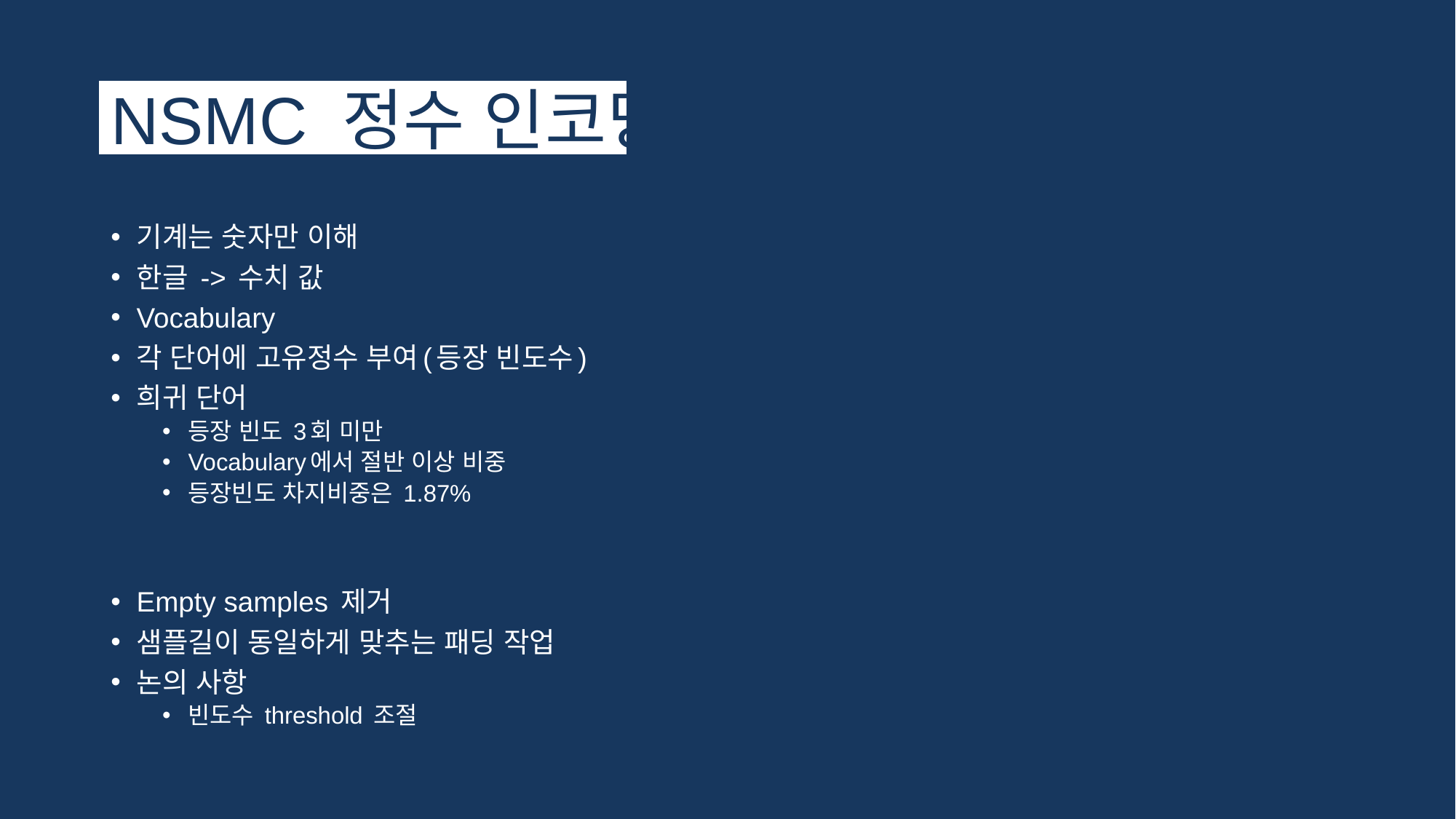

# NSMC 정수 인코딩

기계는 숫자만 이해
한글 -> 수치 값
Vocabulary
각 단어에 고유정수 부여(등장 빈도수)
희귀 단어
등장 빈도 3회 미만
Vocabulary에서 절반 이상 비중
등장빈도 차지비중은 1.87%

Empty samples 제거
샘플길이 동일하게 맞추는 패딩 작업
논의 사항
빈도수 threshold 조절